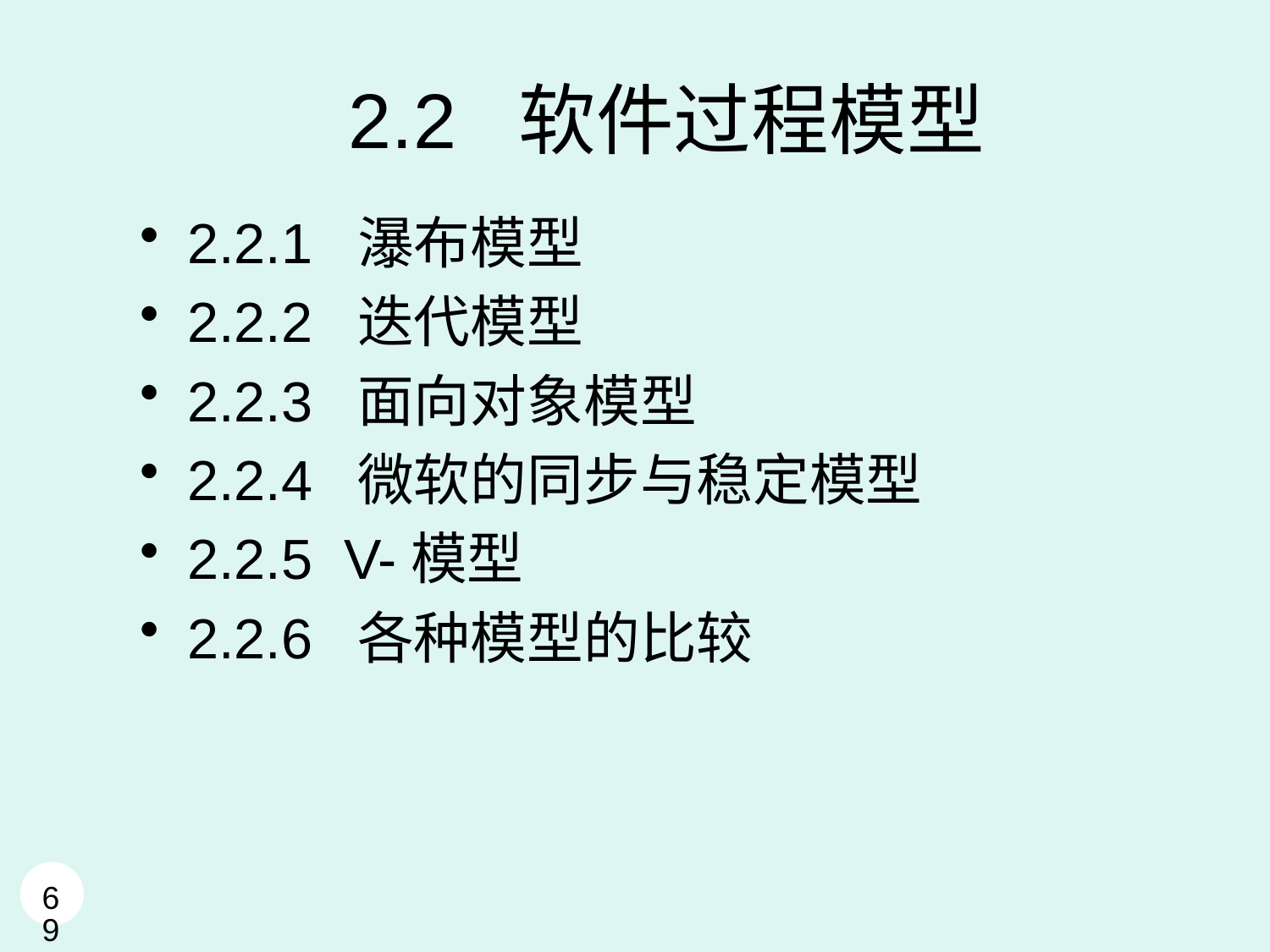

# 2.2  软件过程模型
2.2.1  瀑布模型
2.2.2  迭代模型
2.2.3  面向对象模型
2.2.4  微软的同步与稳定模型
2.2.5  V-模型
2.2.6  各种模型的比较

69

69